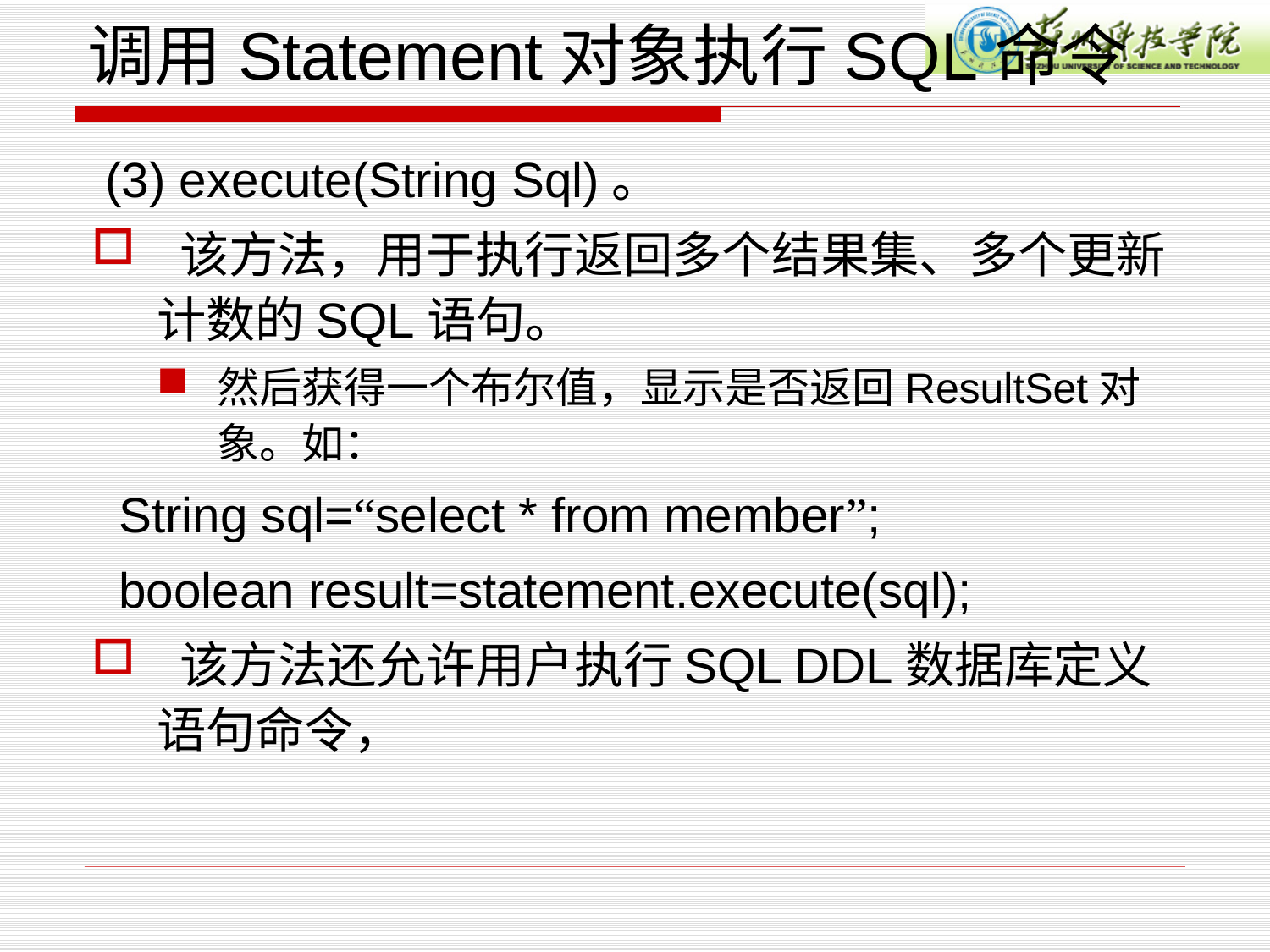

# 调用Statement对象执行SQL命令
 (3) execute(String Sql)。
 该方法，用于执行返回多个结果集、多个更新计数的SQL语句。
然后获得一个布尔值，显示是否返回ResultSet对象。如：
  String sql=“select * from member”;
  boolean result=statement.execute(sql);
 该方法还允许用户执行SQL DDL数据库定义语句命令，